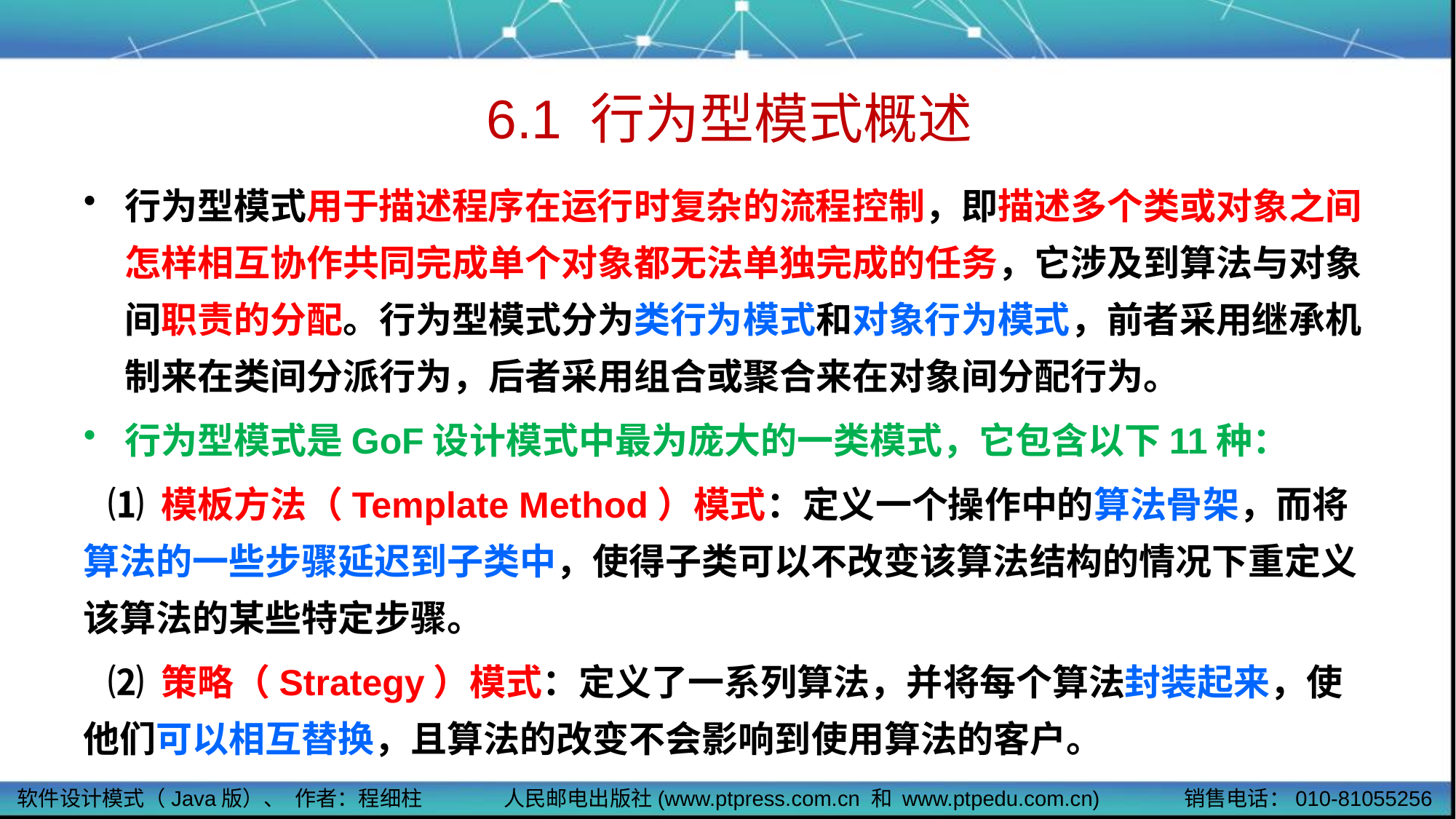

# 6.1 行为型模式概述
行为型模式用于描述程序在运行时复杂的流程控制，即描述多个类或对象之间怎样相互协作共同完成单个对象都无法单独完成的任务，它涉及到算法与对象间职责的分配。行为型模式分为类行为模式和对象行为模式，前者采用继承机制来在类间分派行为，后者采用组合或聚合来在对象间分配行为。
行为型模式是GoF设计模式中最为庞大的一类模式，它包含以下11种：
   ⑴ 模板方法（Template Method）模式：定义一个操作中的算法骨架，而将算法的一些步骤延迟到子类中，使得子类可以不改变该算法结构的情况下重定义该算法的某些特定步骤。
   ⑵ 策略（Strategy）模式：定义了一系列算法，并将每个算法封装起来，使他们可以相互替换，且算法的改变不会影响到使用算法的客户。
软件设计模式（Java版）、  作者：程细柱
人民邮电出版社(www.ptpress.com.cn 和 www.ptpedu.com.cn)
销售电话：010-81055256